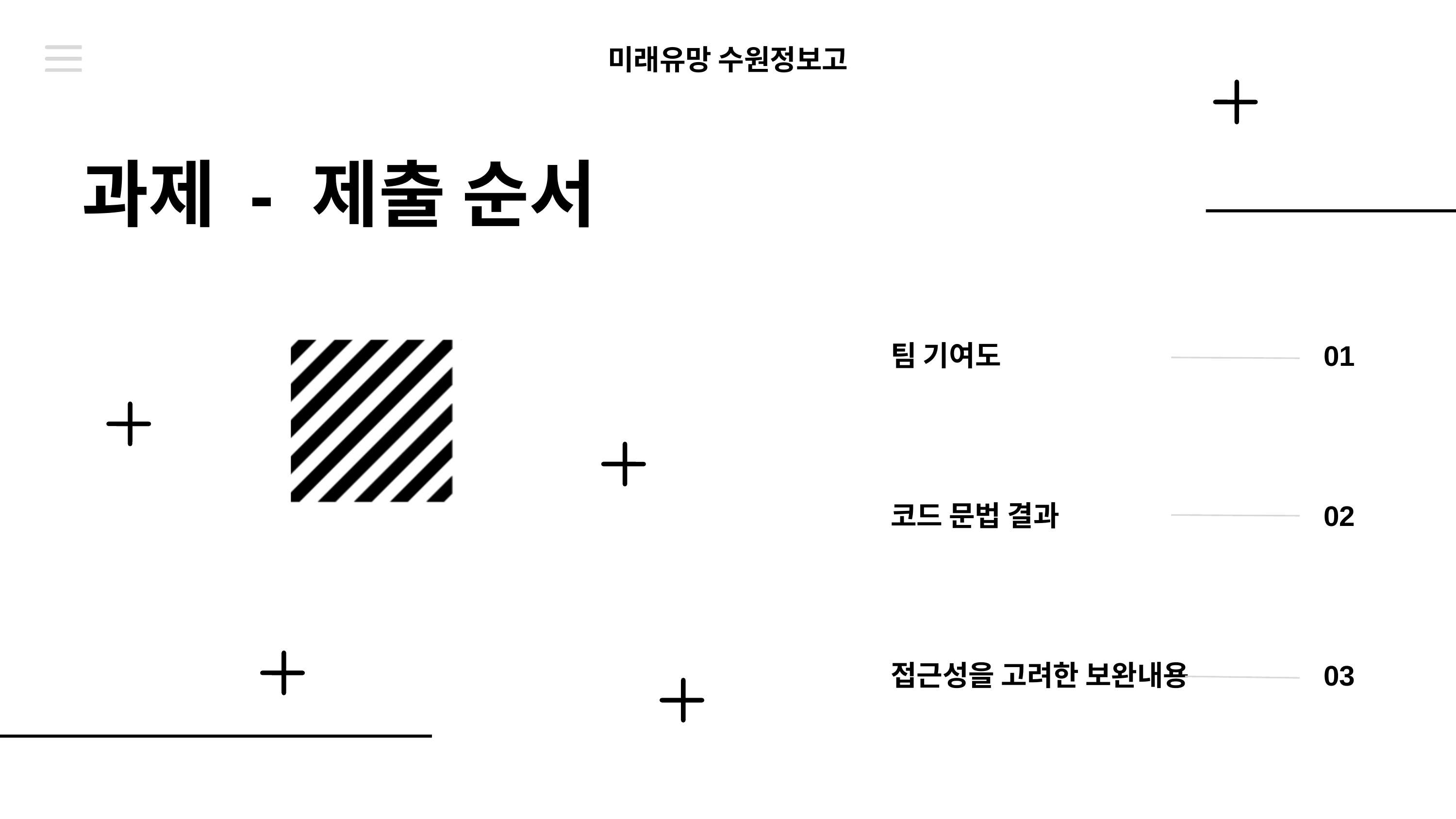

미래유망 수원정보고

과제 - 제출 순서

팀 기여도
01

코드 문법 결과
02

접근성을 고려한 보완내용
03